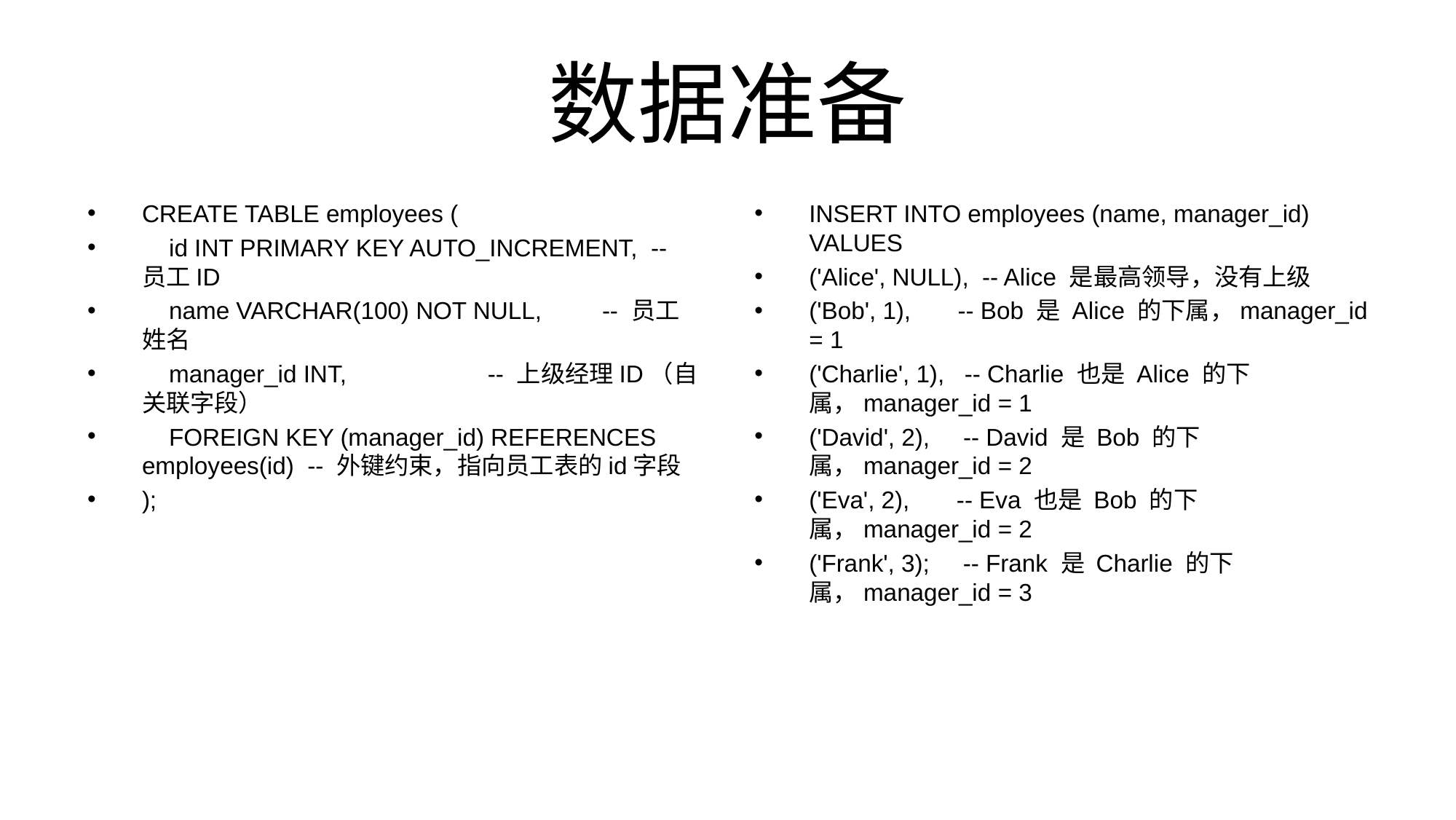

# 数据准备
CREATE TABLE employees (
    id INT PRIMARY KEY AUTO_INCREMENT,  -- 员工ID
    name VARCHAR(100) NOT NULL,         -- 员工姓名
    manager_id INT,                     -- 上级经理ID（自关联字段）
    FOREIGN KEY (manager_id) REFERENCES employees(id)  -- 外键约束，指向员工表的id字段
);

INSERT INTO employees (name, manager_id) VALUES
('Alice', NULL),  -- Alice 是最高领导，没有上级
('Bob', 1),       -- Bob 是 Alice 的下属，manager_id = 1
('Charlie', 1),   -- Charlie 也是 Alice 的下属，manager_id = 1
('David', 2),     -- David 是 Bob 的下属，manager_id = 2
('Eva', 2),       -- Eva 也是 Bob 的下属，manager_id = 2
('Frank', 3);     -- Frank 是 Charlie 的下属，manager_id = 3